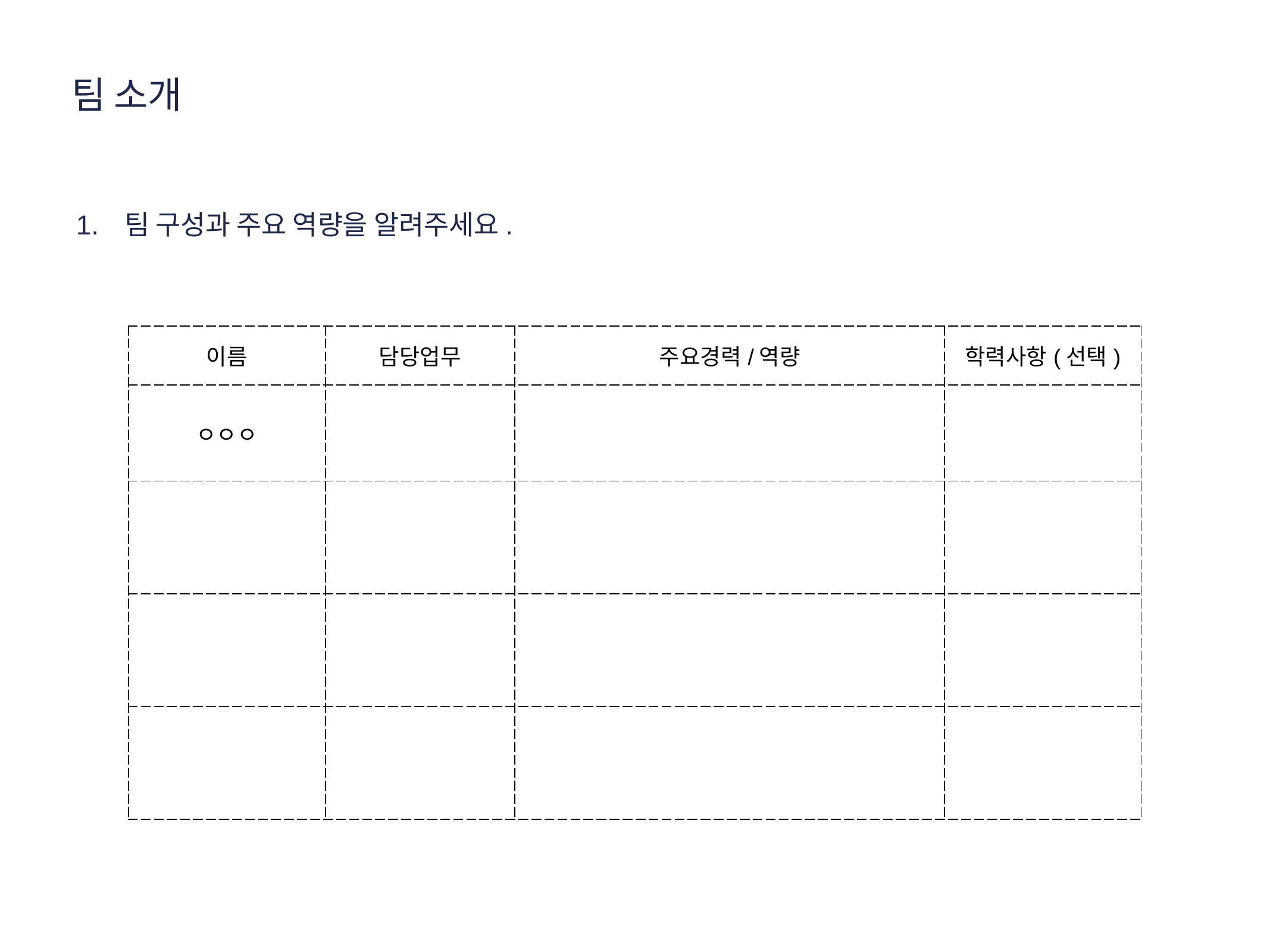

팀 소개
팀 구성과 주요 역량을 알려주세요.
| 이름 | 담당업무 | 주요경력/역량 | 학력사항(선택) |
| --- | --- | --- | --- |
| ㅇㅇㅇ |  |  |  |
|  |  |  |  |
|  |  |  |  |
|  |  |  |  |